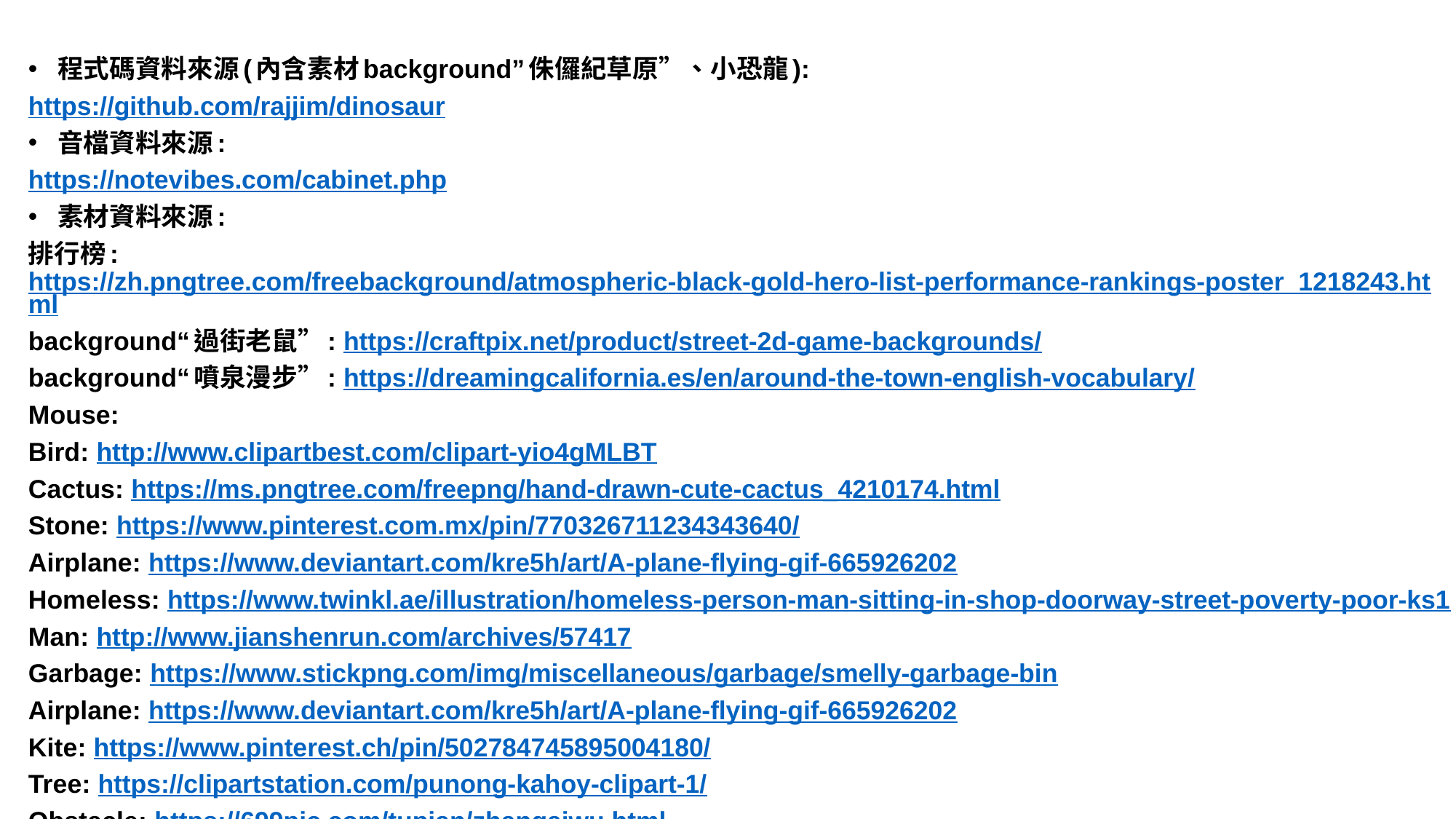

程式碼資料來源(內含素材background”侏儸紀草原”、小恐龍):
https://github.com/rajjim/dinosaur
音檔資料來源:
https://notevibes.com/cabinet.php
素材資料來源:
排行榜: https://zh.pngtree.com/freebackground/atmospheric-black-gold-hero-list-performance-rankings-poster_1218243.html
background“過街老鼠”: https://craftpix.net/product/street-2d-game-backgrounds/
background“噴泉漫步”: https://dreamingcalifornia.es/en/around-the-town-english-vocabulary/
Mouse:
Bird: http://www.clipartbest.com/clipart-yio4gMLBT
Cactus: https://ms.pngtree.com/freepng/hand-drawn-cute-cactus_4210174.html
Stone: https://www.pinterest.com.mx/pin/770326711234343640/
Airplane: https://www.deviantart.com/kre5h/art/A-plane-flying-gif-665926202
Homeless: https://www.twinkl.ae/illustration/homeless-person-man-sitting-in-shop-doorway-street-poverty-poor-ks1
Man: http://www.jianshenrun.com/archives/57417
Garbage: https://www.stickpng.com/img/miscellaneous/garbage/smelly-garbage-bin
Airplane: https://www.deviantart.com/kre5h/art/A-plane-flying-gif-665926202
Kite: https://www.pinterest.ch/pin/502784745895004180/
Tree: https://clipartstation.com/punong-kahoy-clipart-1/
Obstacle: https://699pic.com/tupian/zhangaiwu.html
Cloud: https://zh.pngtree.com/freepng/chinese-style-red-line-auspicious-cloud-element_5451531.html